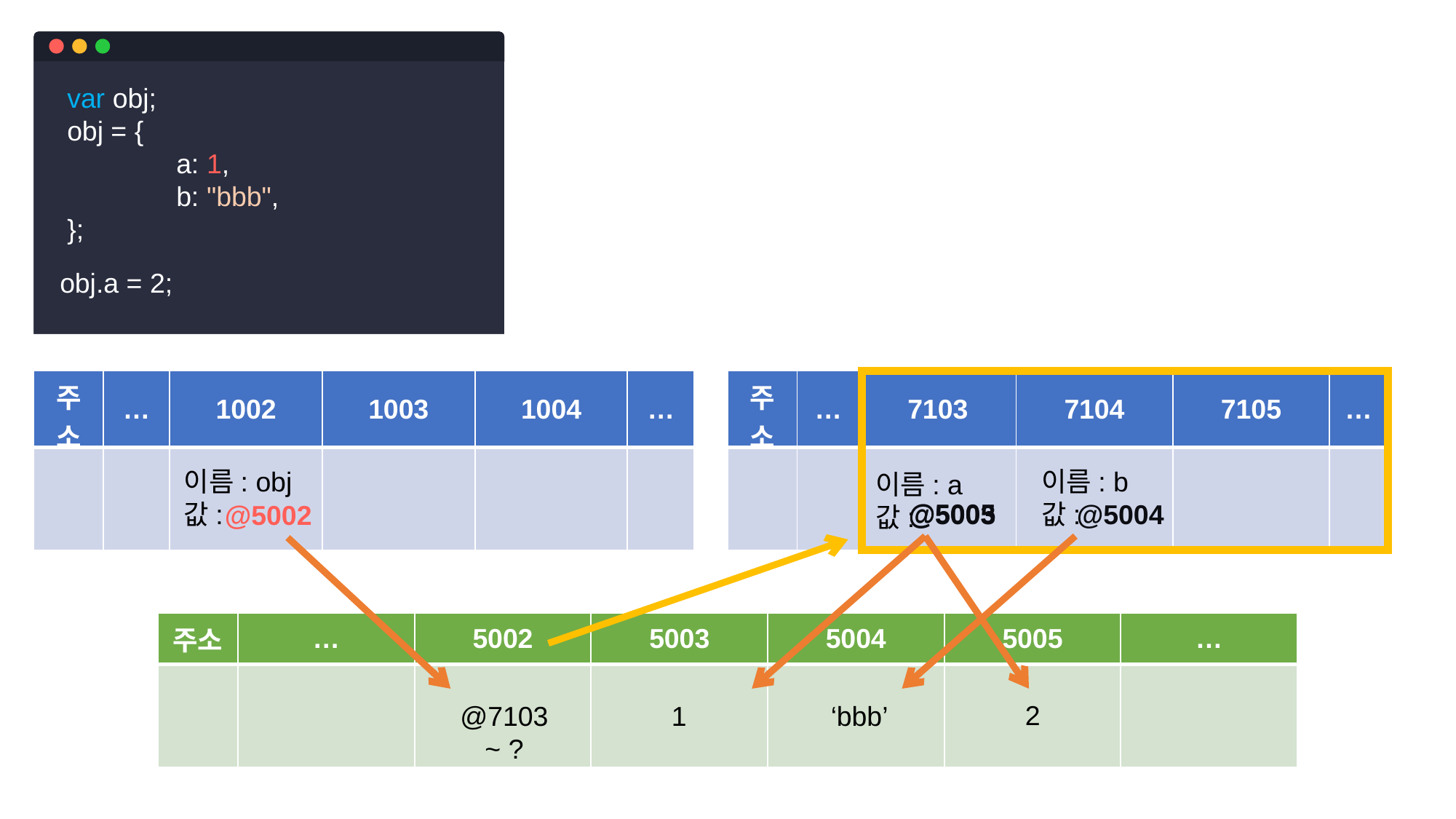

var obj = {
	a: 1,
	b: "bbb",
};
var obj;
obj = {
	a: 1,
	b: "bbb",
};
obj.a = 2;
| 주소 | … | 1002 | 1003 | 1004 | … |
| --- | --- | --- | --- | --- | --- |
|  |  |  |  |  |  |
| 주소 | … | 7103 | 7104 | 7105 | … |
| --- | --- | --- | --- | --- | --- |
|  |  |  |  |  |  |

이름: obj
값:
이름: b
값:
이름: a
값:
@5005
@5003
@5004
@5002
| 주소 | … | 5002 | 5003 | 5004 | 5005 | … |
| --- | --- | --- | --- | --- | --- | --- |
|  |  |  |  |  |  |  |
2
@7103 ~ ?
1
‘bbb’